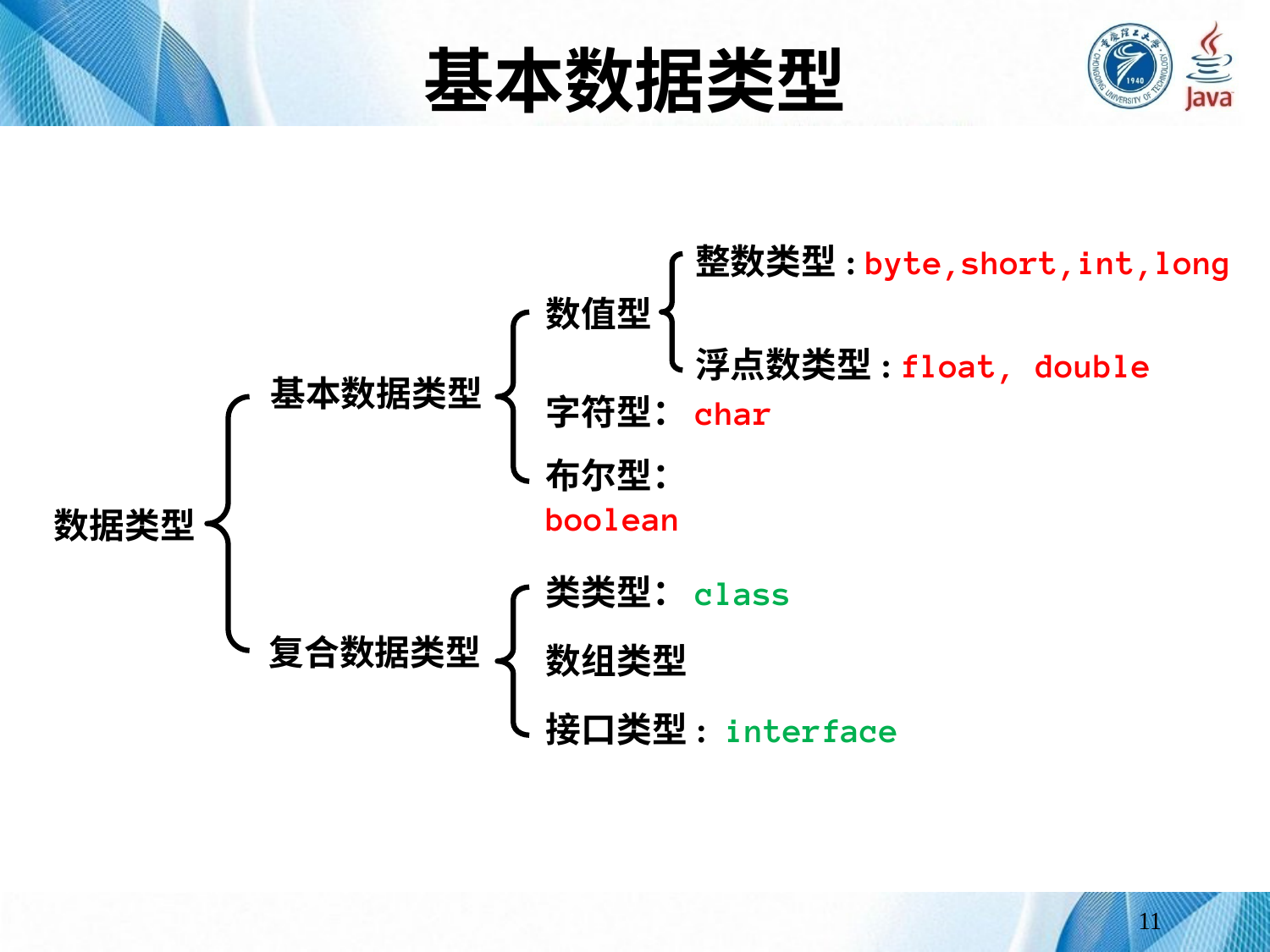

# 基本数据类型

整数类型: byte,short,int,long

数值型

浮点数类型: float, double
基本数据类型
复合数据类型

数据类型
字符型：char
布尔型：boolean
类类型：class

数组类型
接口类型:  interface
11